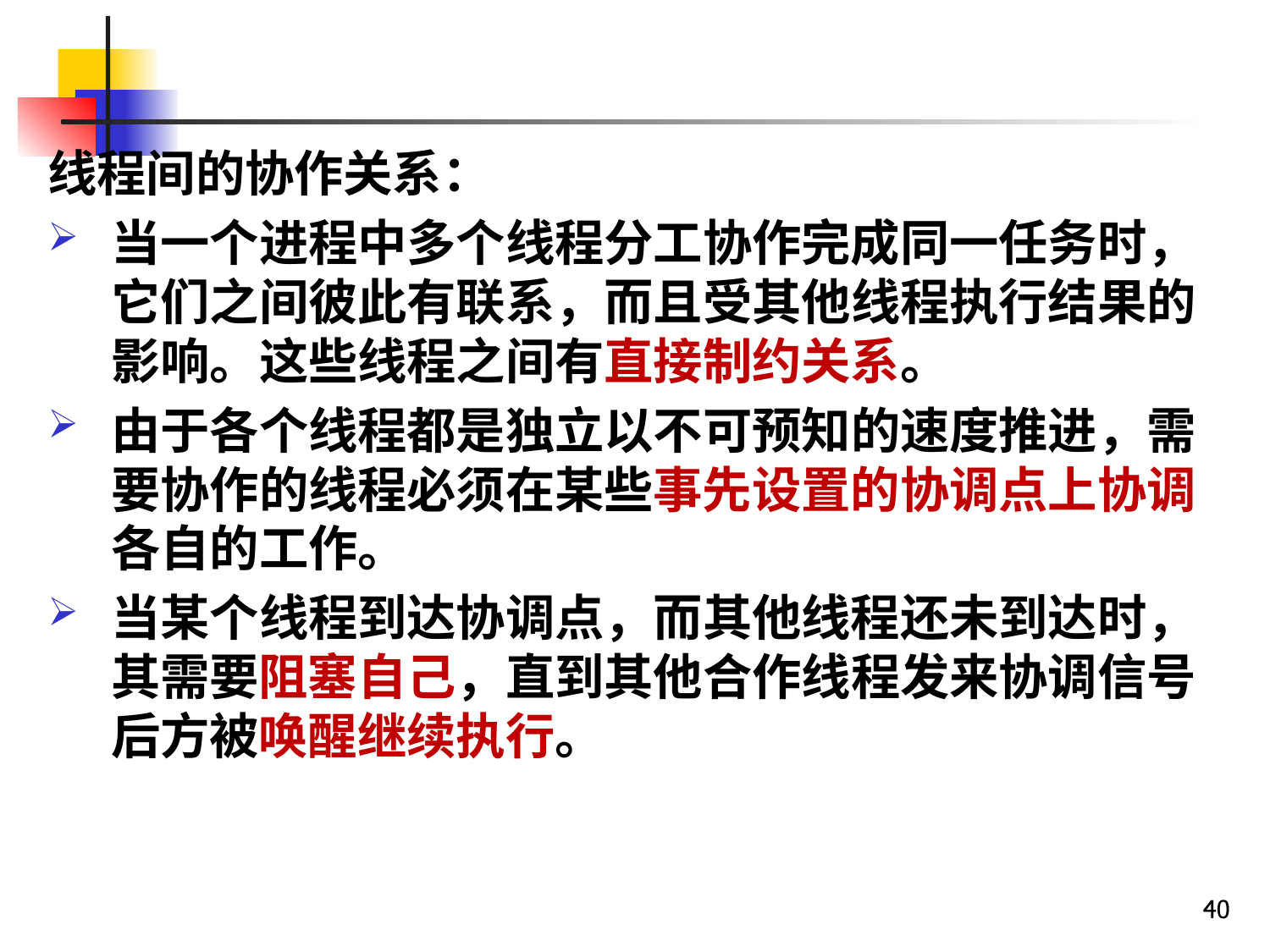

线程间的协作关系：
当一个进程中多个线程分工协作完成同一任务时，它们之间彼此有联系，而且受其他线程执行结果的影响。这些线程之间有直接制约关系。
由于各个线程都是独立以不可预知的速度推进，需要协作的线程必须在某些事先设置的协调点上协调各自的工作。
当某个线程到达协调点，而其他线程还未到达时，其需要阻塞自己，直到其他合作线程发来协调信号后方被唤醒继续执行。
40